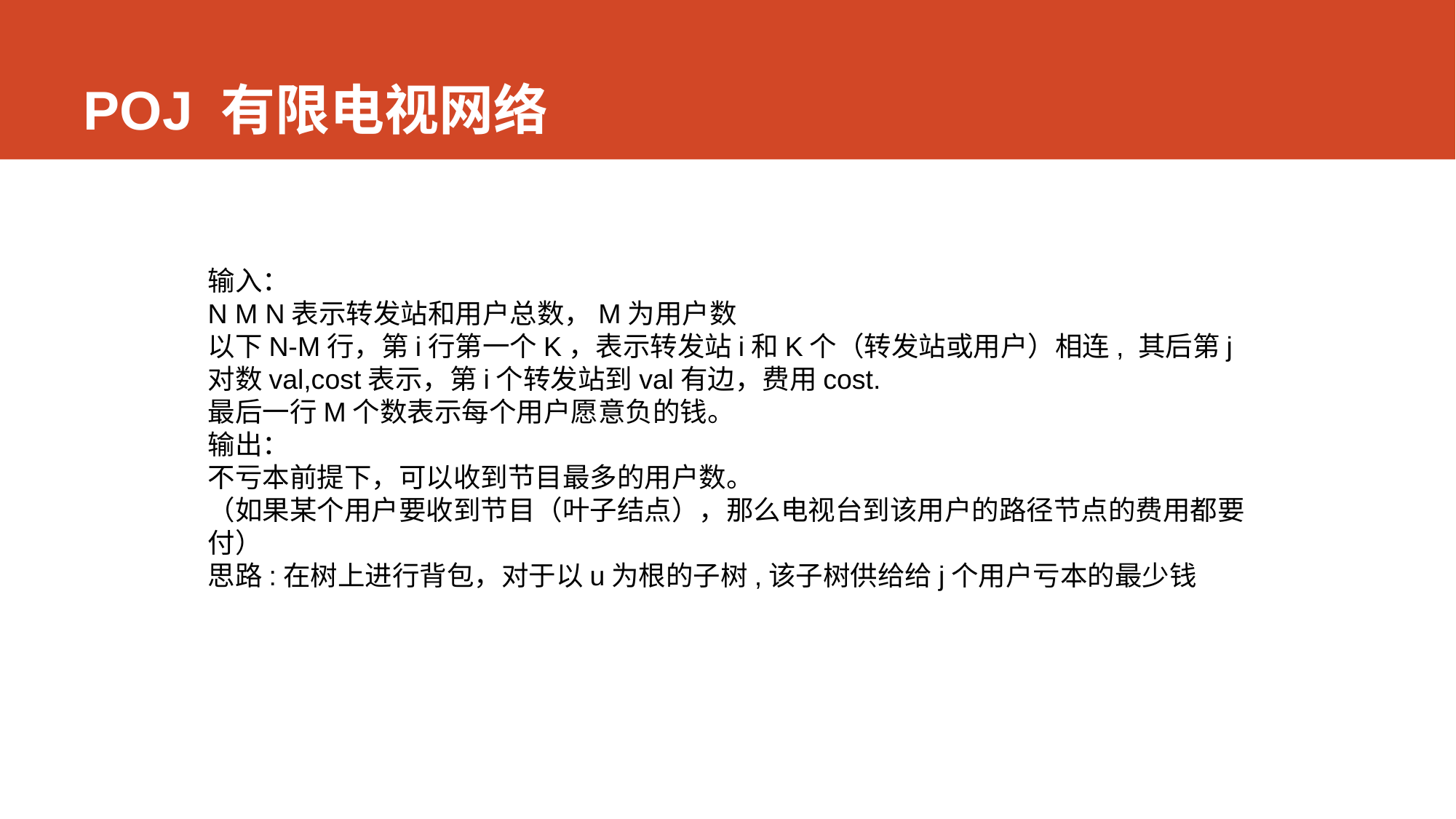

# POJ 有限电视网络
输入：
N M N表示转发站和用户总数，M为用户数
以下N-M行，第i行第一个K，表示转发站i和K个（转发站或用户）相连, 其后第j对数val,cost表示，第i个转发站到val有边，费用cost.
最后一行M个数表示每个用户愿意负的钱。
输出：
不亏本前提下，可以收到节目最多的用户数。
（如果某个用户要收到节目（叶子结点），那么电视台到该用户的路径节点的费用都要付）
思路:在树上进行背包，对于以u为根的子树,该子树供给给j个用户亏本的最少钱